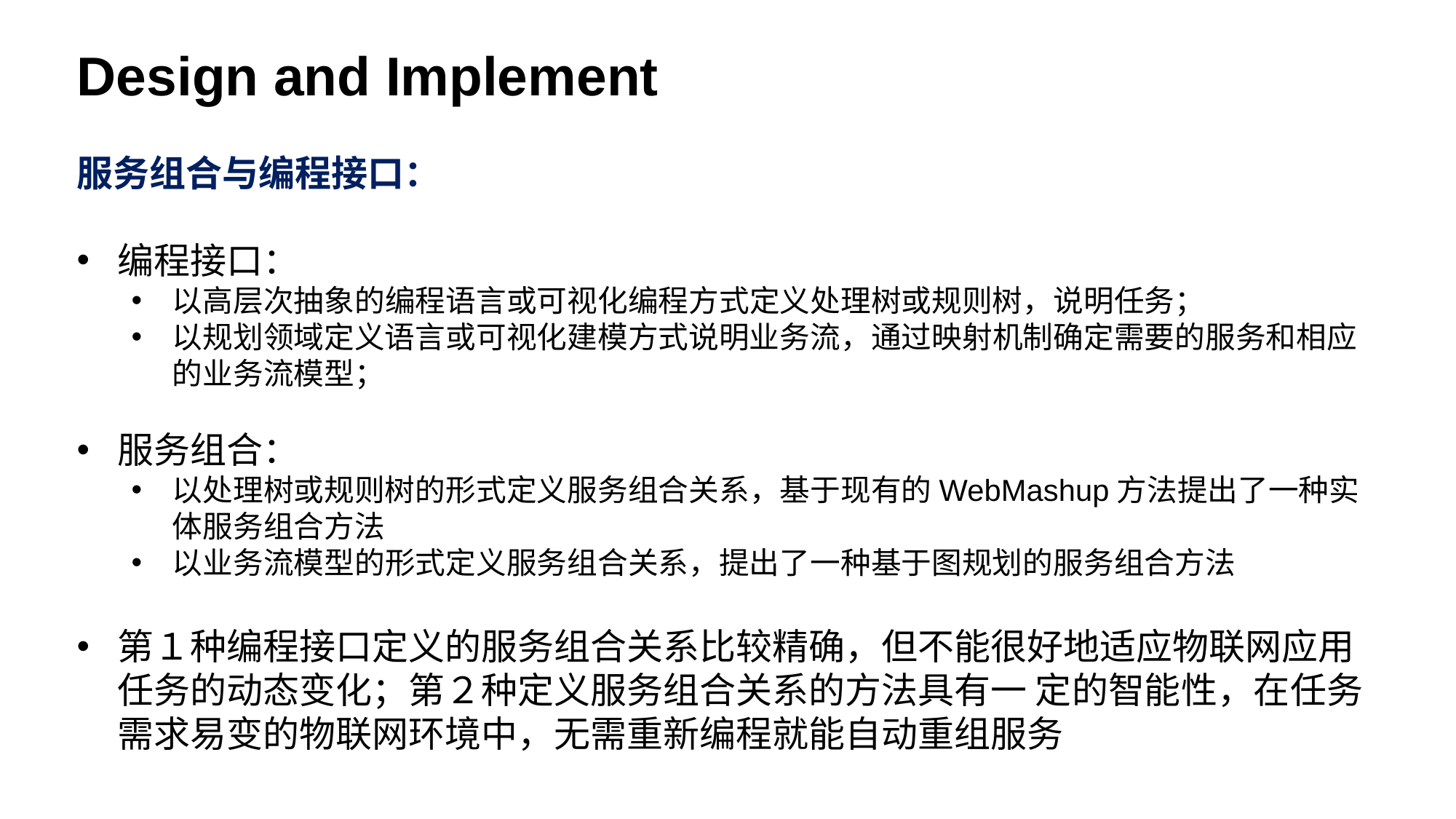

Design and Implement

服务组合与编程接口：

编程接口：
以高层次抽象的编程语言或可视化编程方式定义处理树或规则树，说明任务；
以规划领域定义语言或可视化建模方式说明业务流，通过映射机制确定需要的服务和相应的业务流模型；

服务组合：
以处理树或规则树的形式定义服务组合关系，基于现有的WebMashup方法提出了一种实体服务组合方法
以业务流模型的形式定义服务组合关系，提出了一种基于图规划的服务组合方法

第１种编程接口定义的服务组合关系比较精确，但不能很好地适应物联网应用任务的动态变化；第２种定义服务组合关系的方法具有一 定的智能性，在任务需求易变的物联网环境中，无需重新编程就能自动重组服务